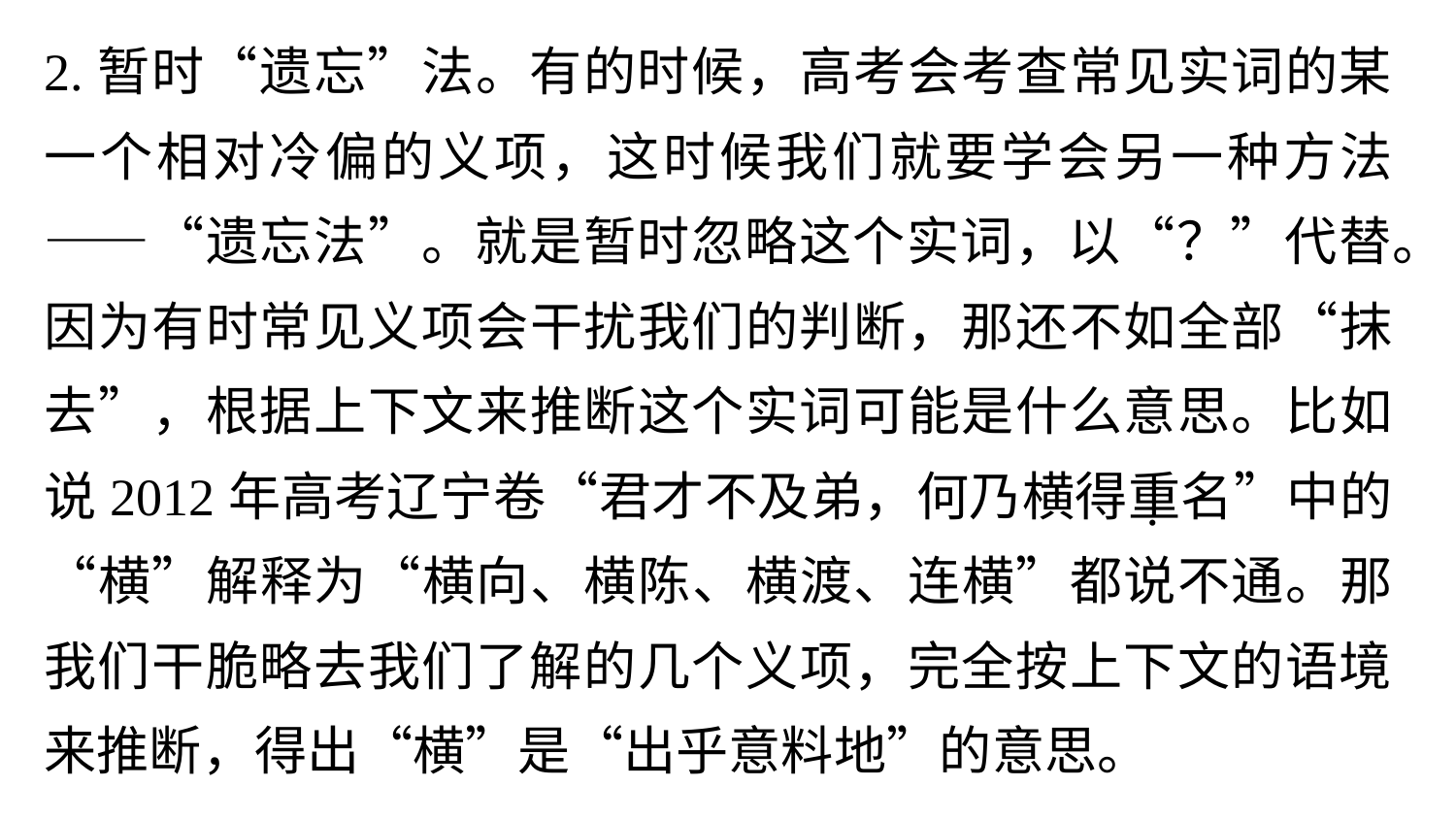

2.暂时“遗忘”法。有的时候，高考会考查常见实词的某一个相对冷偏的义项，这时候我们就要学会另一种方法——“遗忘法”。就是暂时忽略这个实词，以“？”代替。因为有时常见义项会干扰我们的判断，那还不如全部“抹去”，根据上下文来推断这个实词可能是什么意思。比如说2012年高考辽宁卷“君才不及弟，何乃横得重名”中的“横”解释为“横向、横陈、横渡、连横”都说不通。那我们干脆略去我们了解的几个义项，完全按上下文的语境来推断，得出“横”是“出乎意料地”的意思。
.